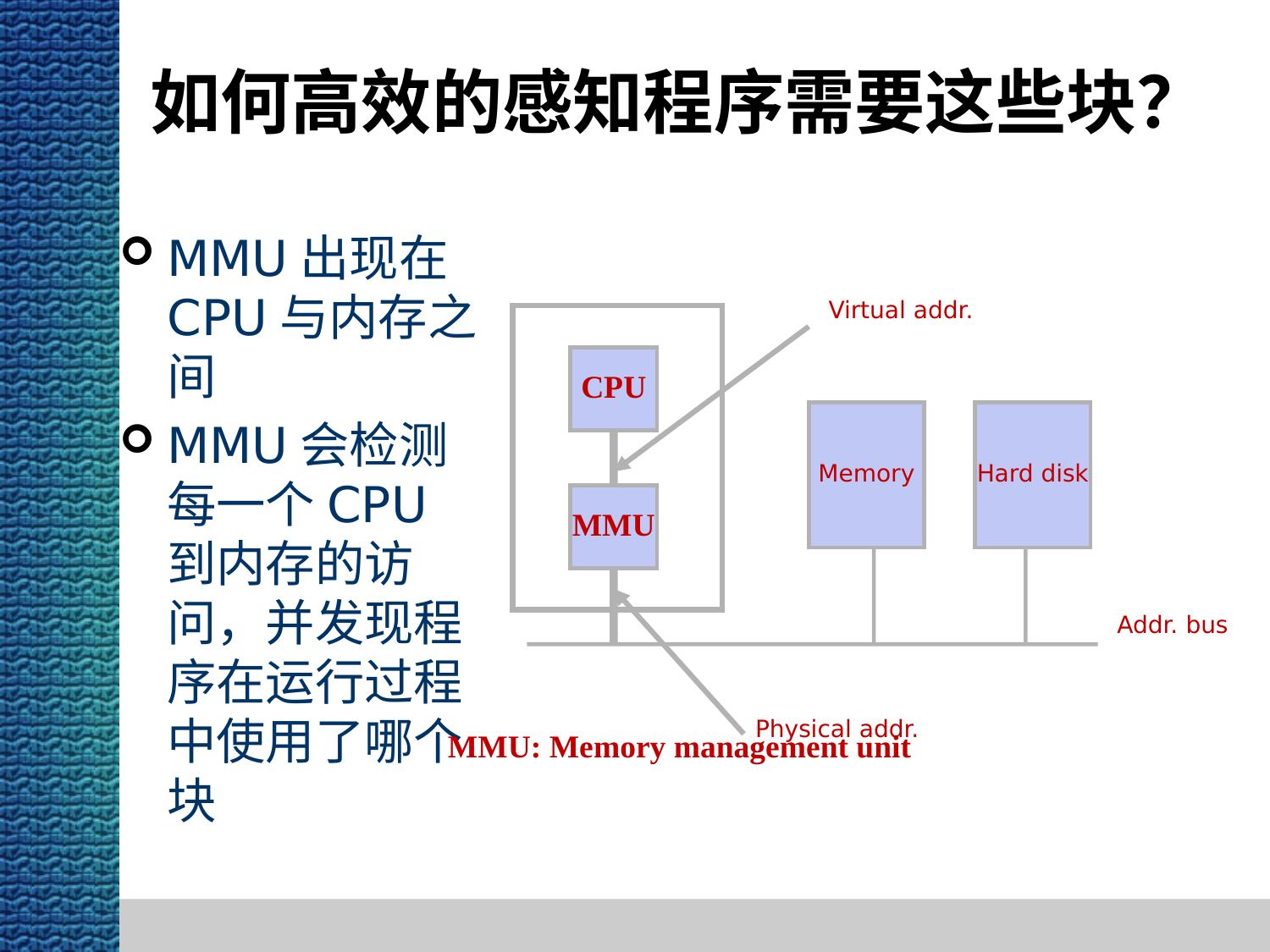

# 如何高效的感知程序需要这些块？
MMU出现在CPU与内存之间
MMU会检测每一个CPU到内存的访问，并发现程序在运行过程中使用了哪个块
Virtual addr.

CPU
Memory
Hard disk

MMU

Addr. bus

Physical addr.
MMU: Memory management unit